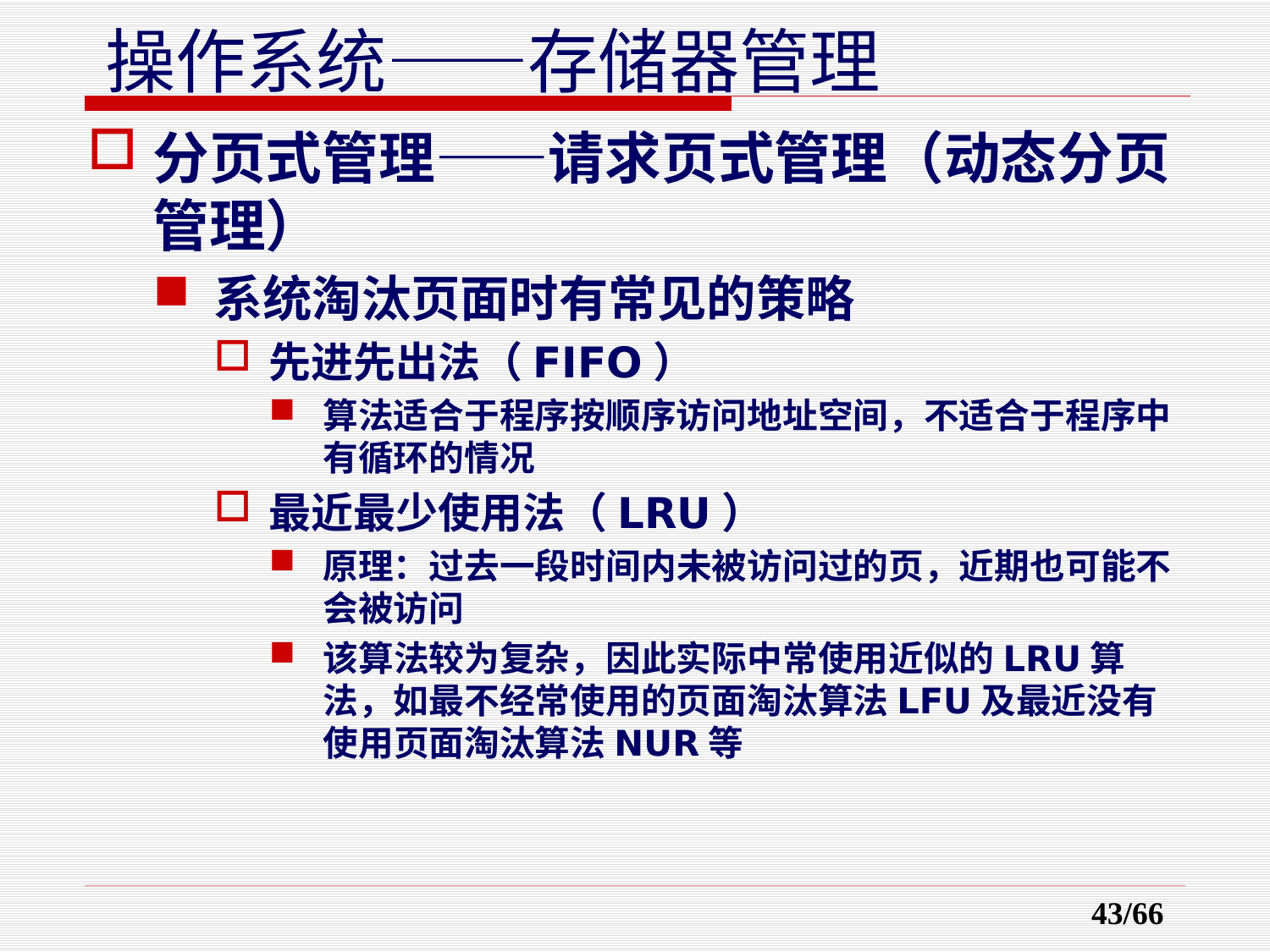

分页式管理——请求页式管理（动态分页管理）
系统淘汰页面时有常见的策略
先进先出法（FIFO）
算法适合于程序按顺序访问地址空间，不适合于程序中有循环的情况
最近最少使用法（LRU）
原理：过去一段时间内未被访问过的页，近期也可能不会被访问
该算法较为复杂，因此实际中常使用近似的LRU算法，如最不经常使用的页面淘汰算法LFU及最近没有使用页面淘汰算法NUR等